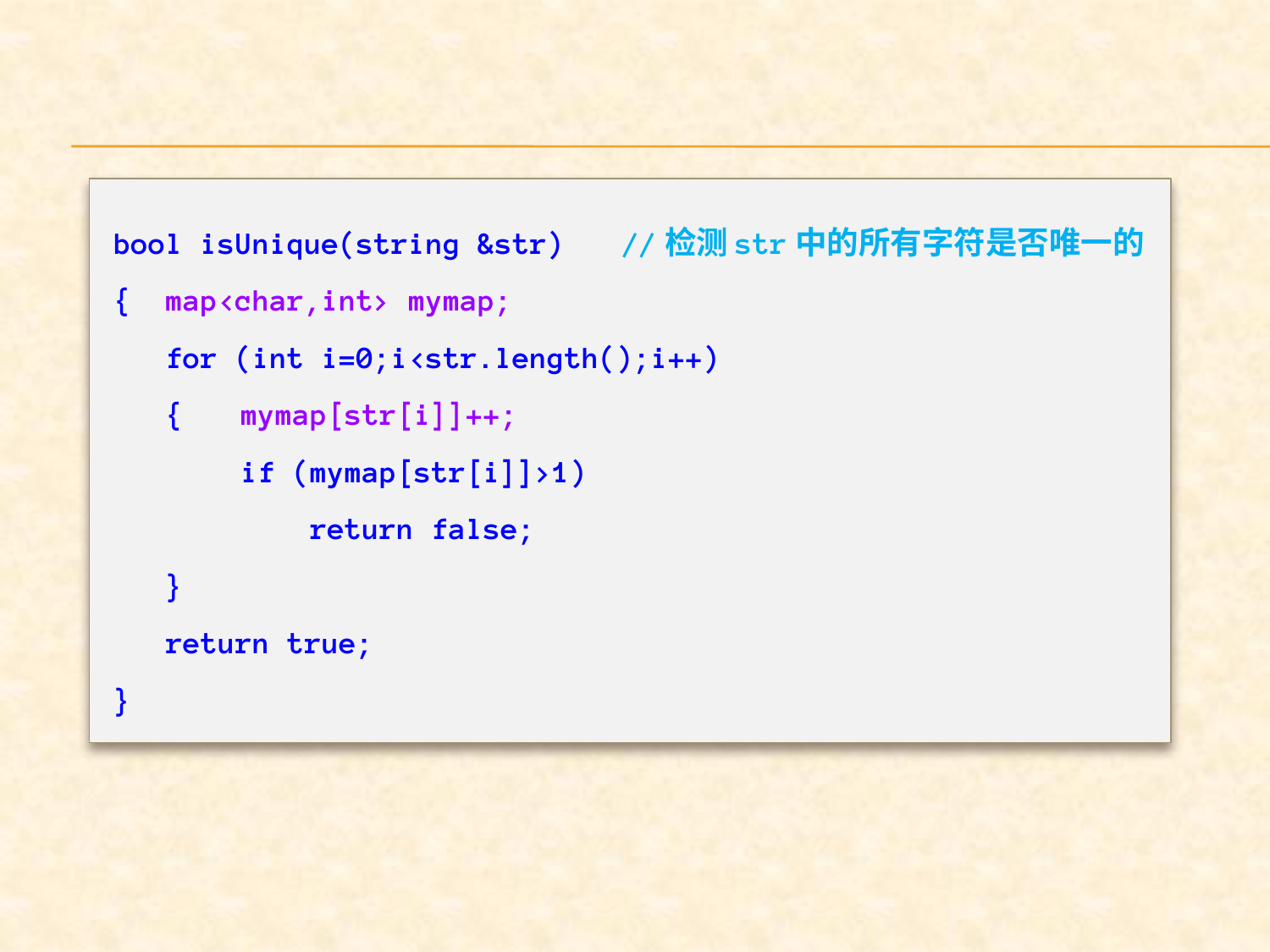

bool isUnique(string &str)	//检测str中的所有字符是否唯一的
{  map<char,int> mymap;
   for (int i=0;i<str.length();i++)
   {	mymap[str[i]]++;
	if (mymap[str[i]]>1)
	    return false;
   }
   return true;
}